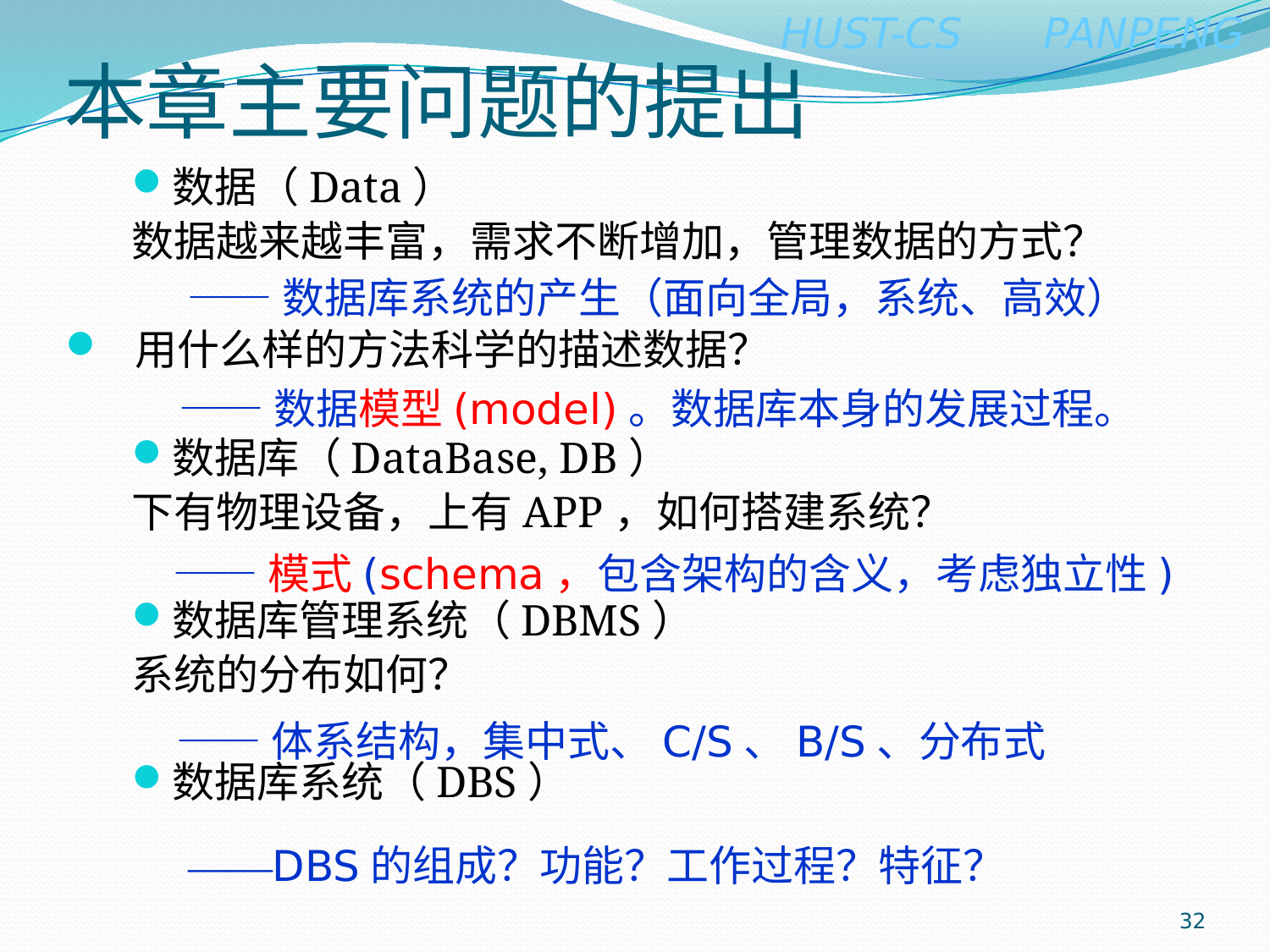

# 本章主要问题的提出
数据（Data）
数据越来越丰富，需求不断增加，管理数据的方式？

  用什么样的方法科学的描述数据？

数据库（DataBase, DB）
下有物理设备，上有APP，如何搭建系统？

数据库管理系统（DBMS）
系统的分布如何？

数据库系统（DBS）
——数据库系统的产生（面向全局，系统、高效）
——数据模型(model)。数据库本身的发展过程。
——模式(schema，包含架构的含义，考虑独立性)
——体系结构，集中式、C/S、B/S、分布式
——DBS的组成？功能？工作过程？特征？
32